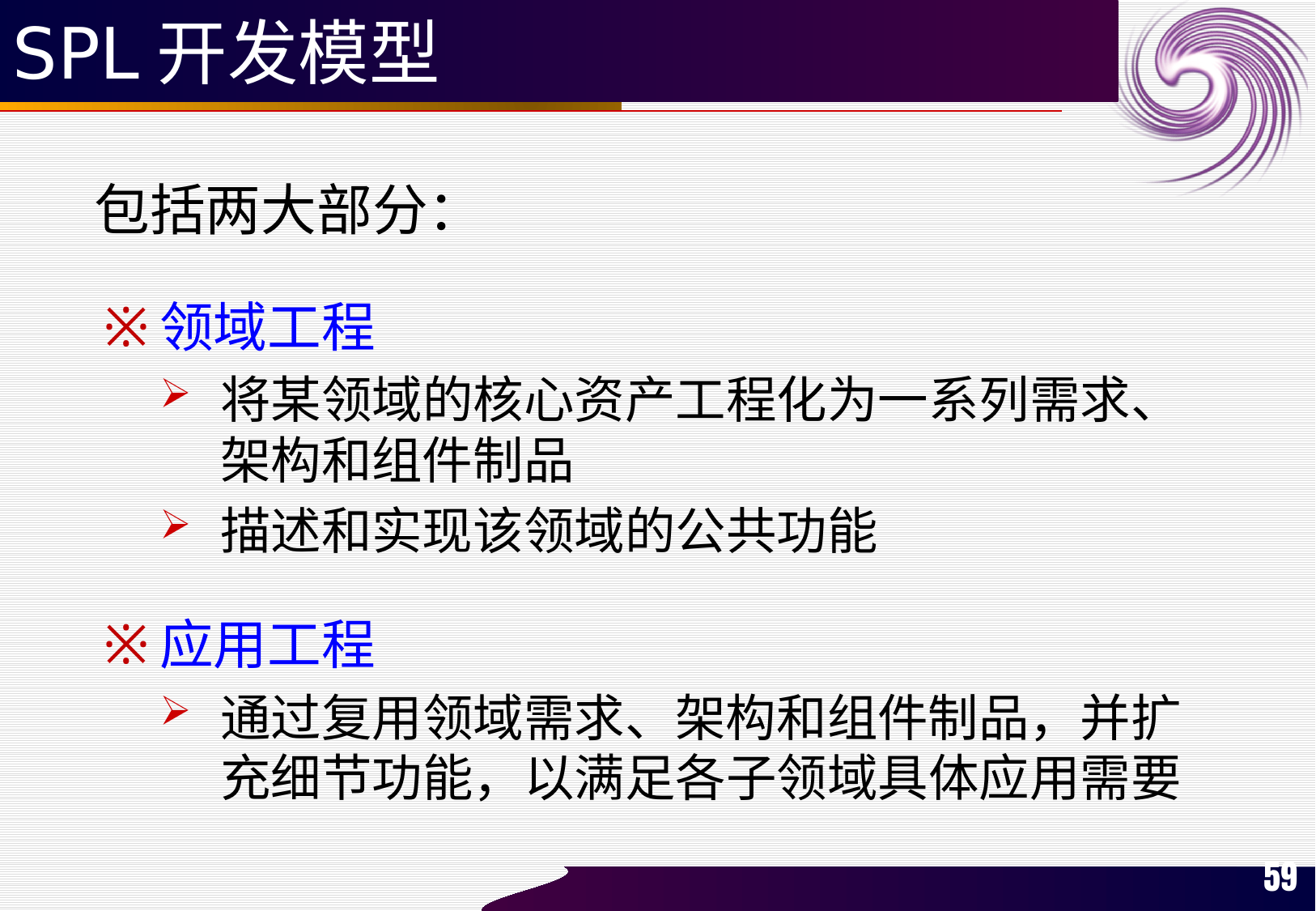

# SPL开发模型
包括两大部分：

领域工程
将某领域的核心资产工程化为一系列需求、架构和组件制品
描述和实现该领域的公共功能

应用工程
通过复用领域需求、架构和组件制品，并扩充细节功能，以满足各子领域具体应用需要
59